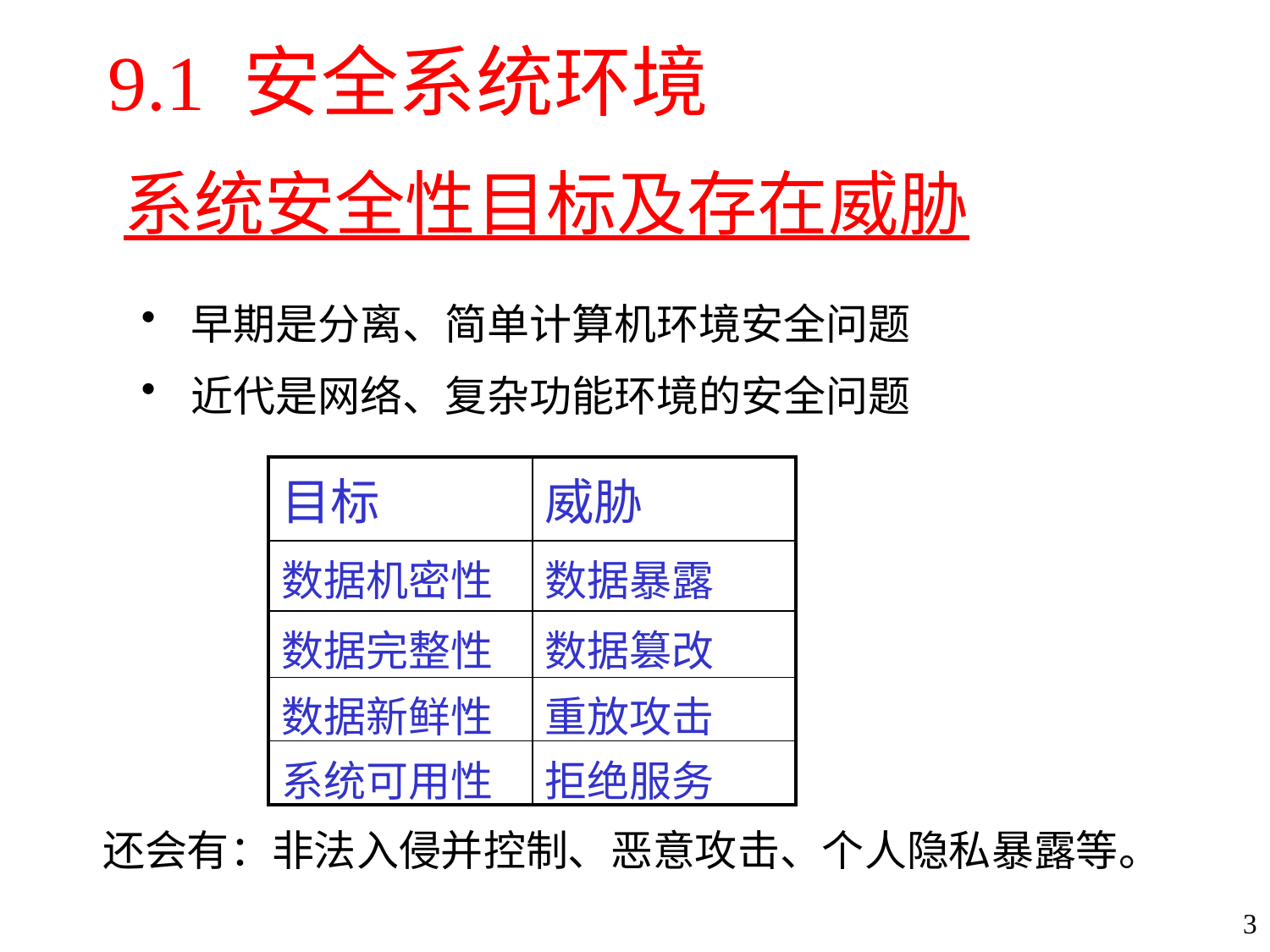

# 9.1 安全系统环境
系统安全性目标及存在威胁
 早期是分离、简单计算机环境安全问题
 近代是网络、复杂功能环境的安全问题
| 目标 | 威胁 |
| --- | --- |
| 数据机密性 | 数据暴露 |
| 数据完整性 | 数据篡改 |
| 数据新鲜性 | 重放攻击 |
| 系统可用性 | 拒绝服务 |
还会有：非法入侵并控制、恶意攻击、个人隐私暴露等。
3